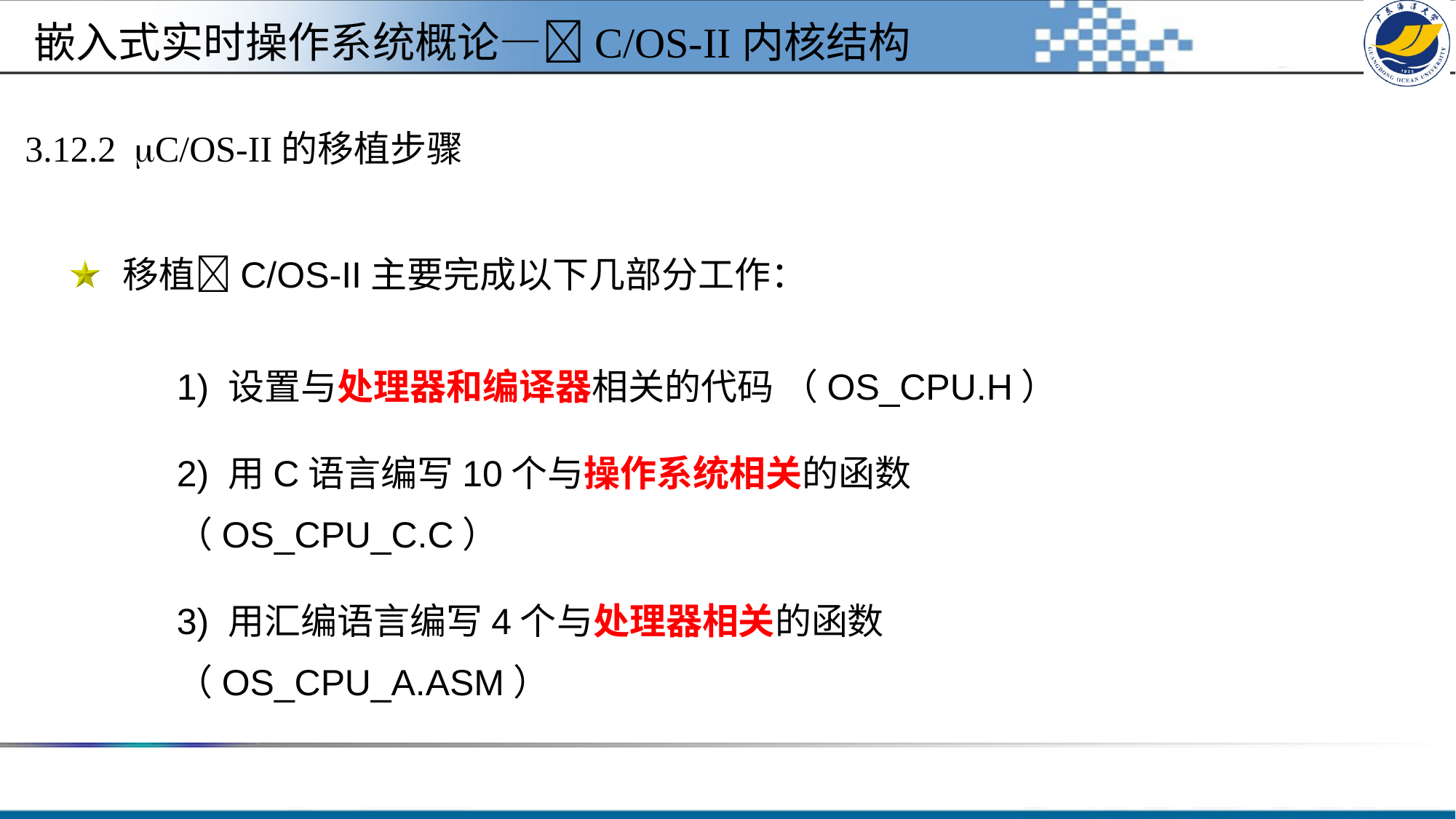

嵌入式实时操作系统概论—μC/OS-II内核结构
3.12.2  μC/OS-II的移植步骤
移植μC/OS-II主要完成以下几部分工作：
1) 设置与处理器和编译器相关的代码 （OS_CPU.H）
2) 用C语言编写10个与操作系统相关的函数（OS_CPU_C.C）
3) 用汇编语言编写4个与处理器相关的函数（OS_CPU_A.ASM）
102